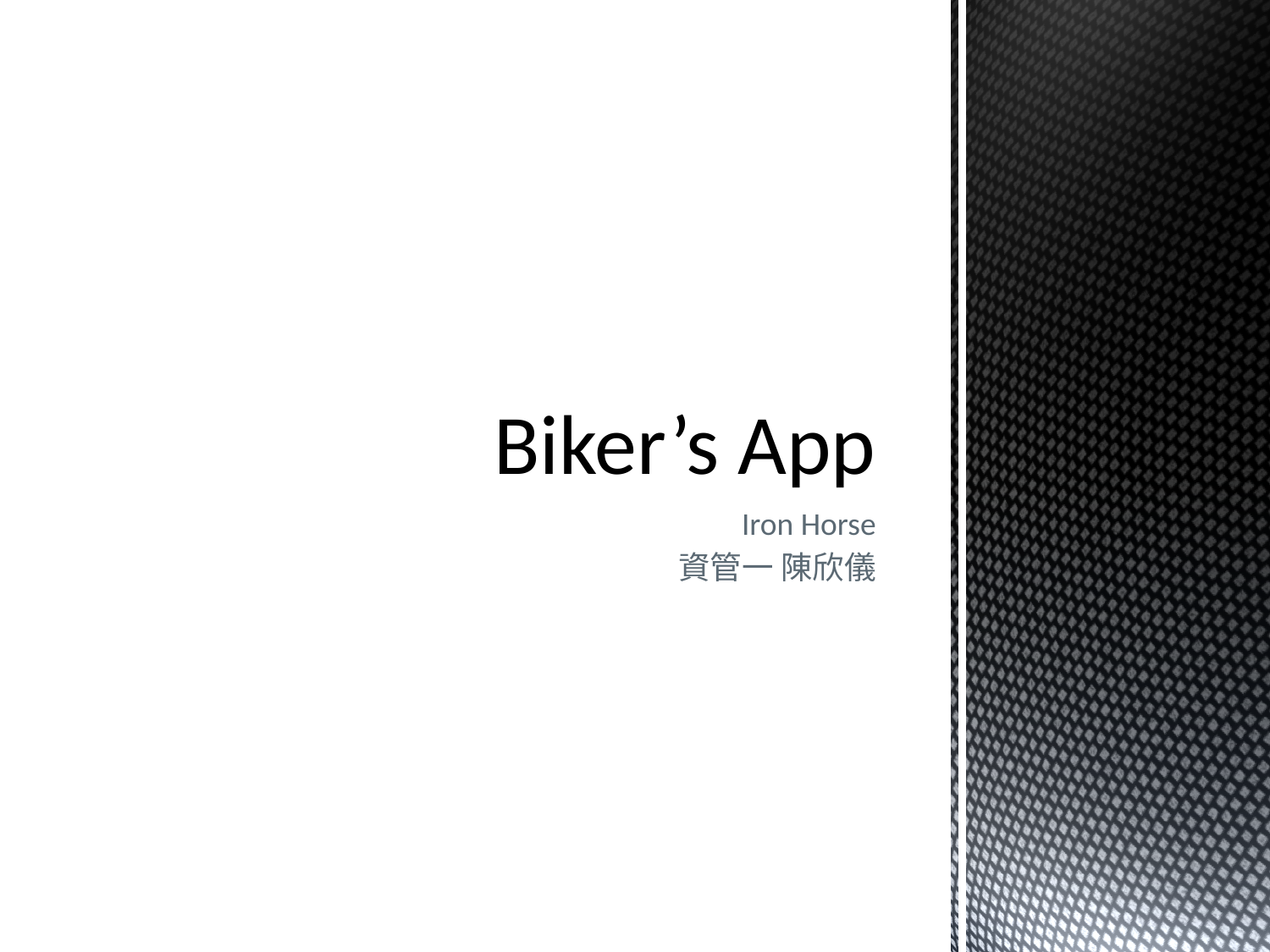

# Biker’s App
Iron Horse
資管一 陳欣儀